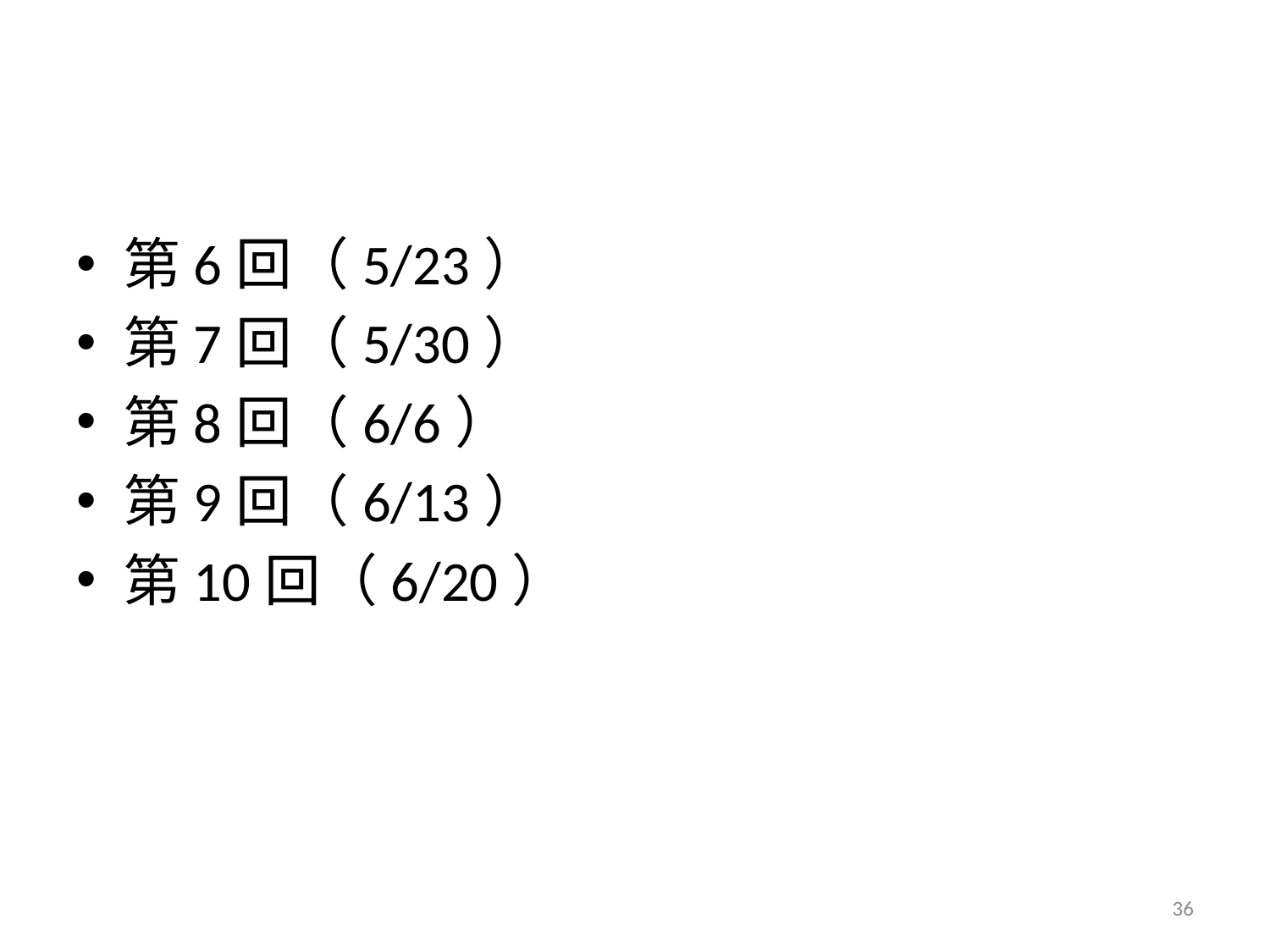

#
第6回（5/23）
第7回（5/30）
第8回（6/6）
第9回（6/13）
第10回（6/20）
36